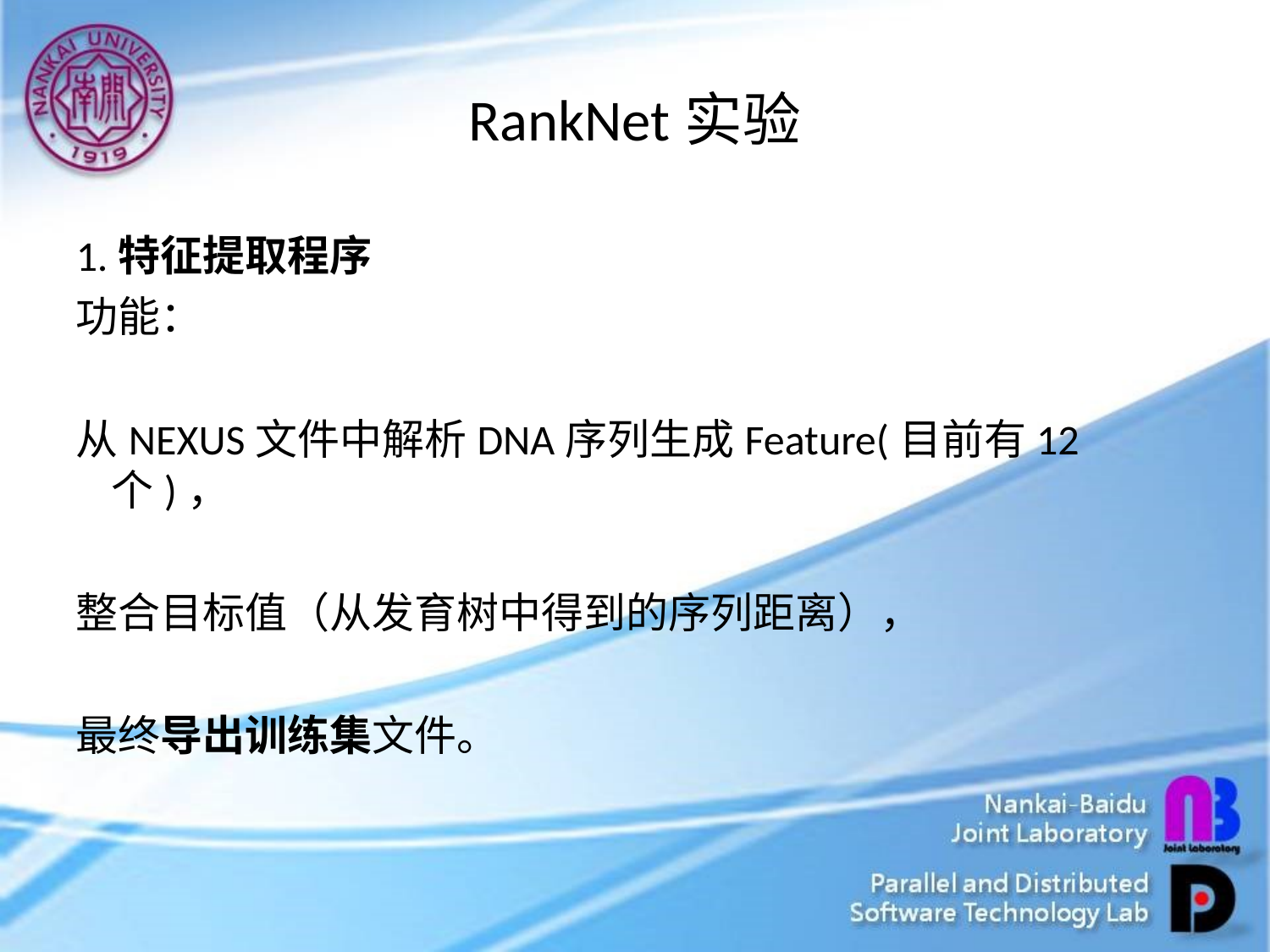

# RankNet实验
1.特征提取程序
功能：

从NEXUS文件中解析DNA序列生成Feature(目前有12个)，

整合目标值（从发育树中得到的序列距离），

最终导出训练集文件。